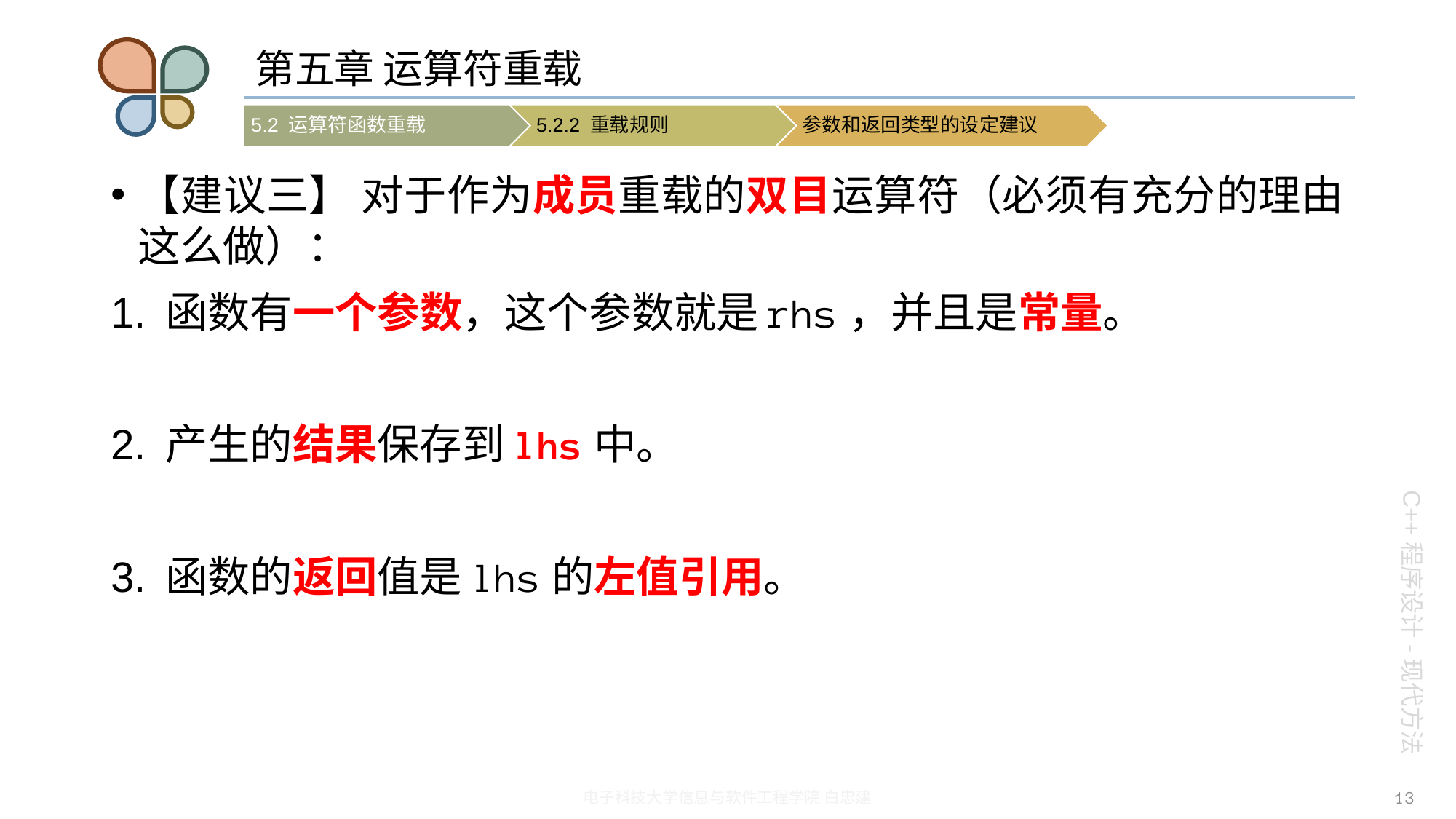

# 第五章 运算符重载
5.2 运算符函数重载
5.2.2 重载规则
参数和返回类型的设定建议
【建议三】 对于作为成员重载的双目运算符（必须有充分的理由这么做）：
函数有一个参数，这个参数就是rhs，并且是常量。

产生的结果保存到lhs中。

函数的返回值是lhs的左值引用。
13